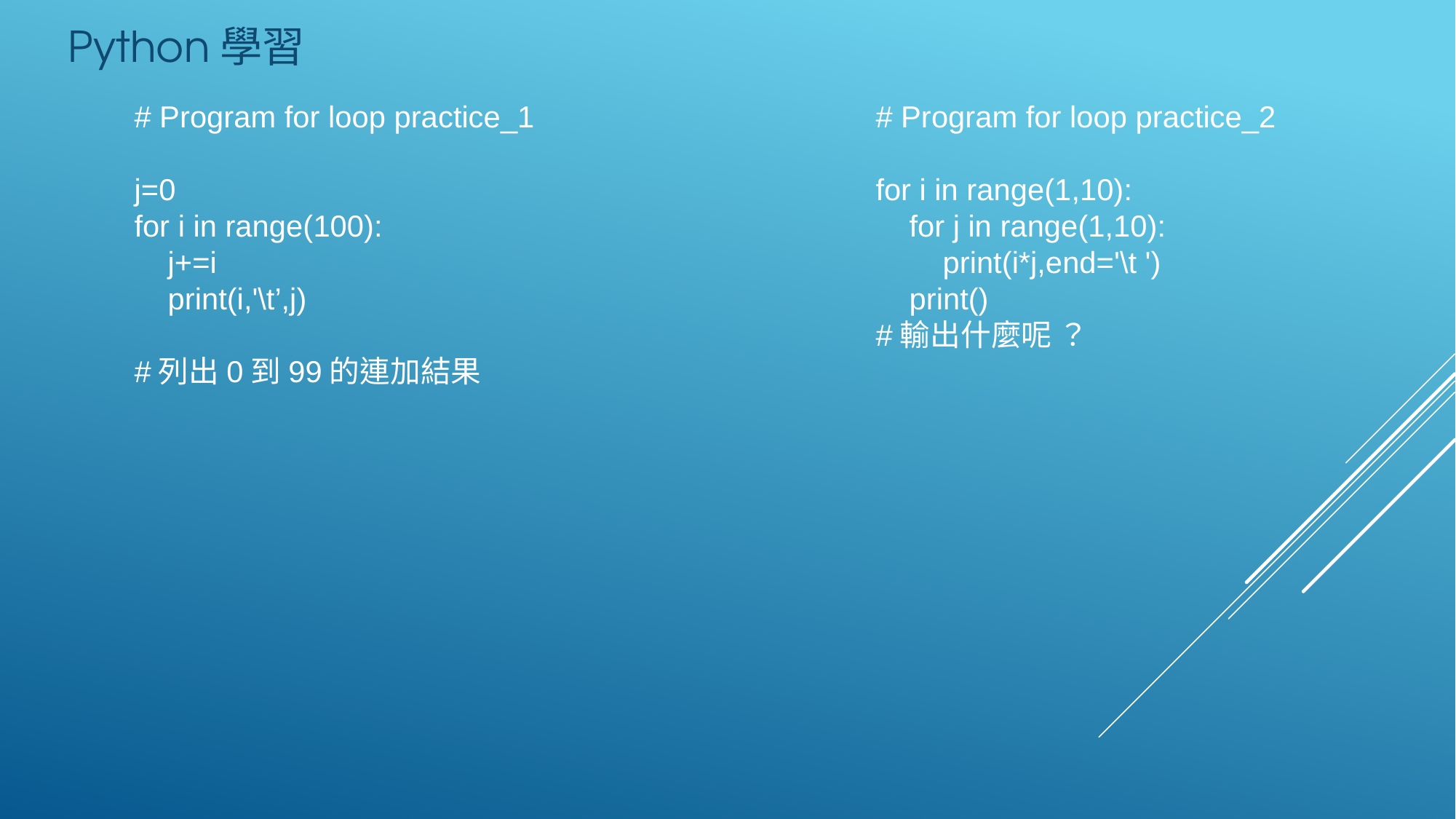

Python學習
# Program for loop practice_1

j=0
for i in range(100):
    j+=i
    print(i,'\t’,j)

#列出0到99的連加結果

# Program for loop practice_2

for i in range(1,10):
    for j in range(1,10):
        print(i*j,end='\t ')
    print()
#輸出什麼呢 ？